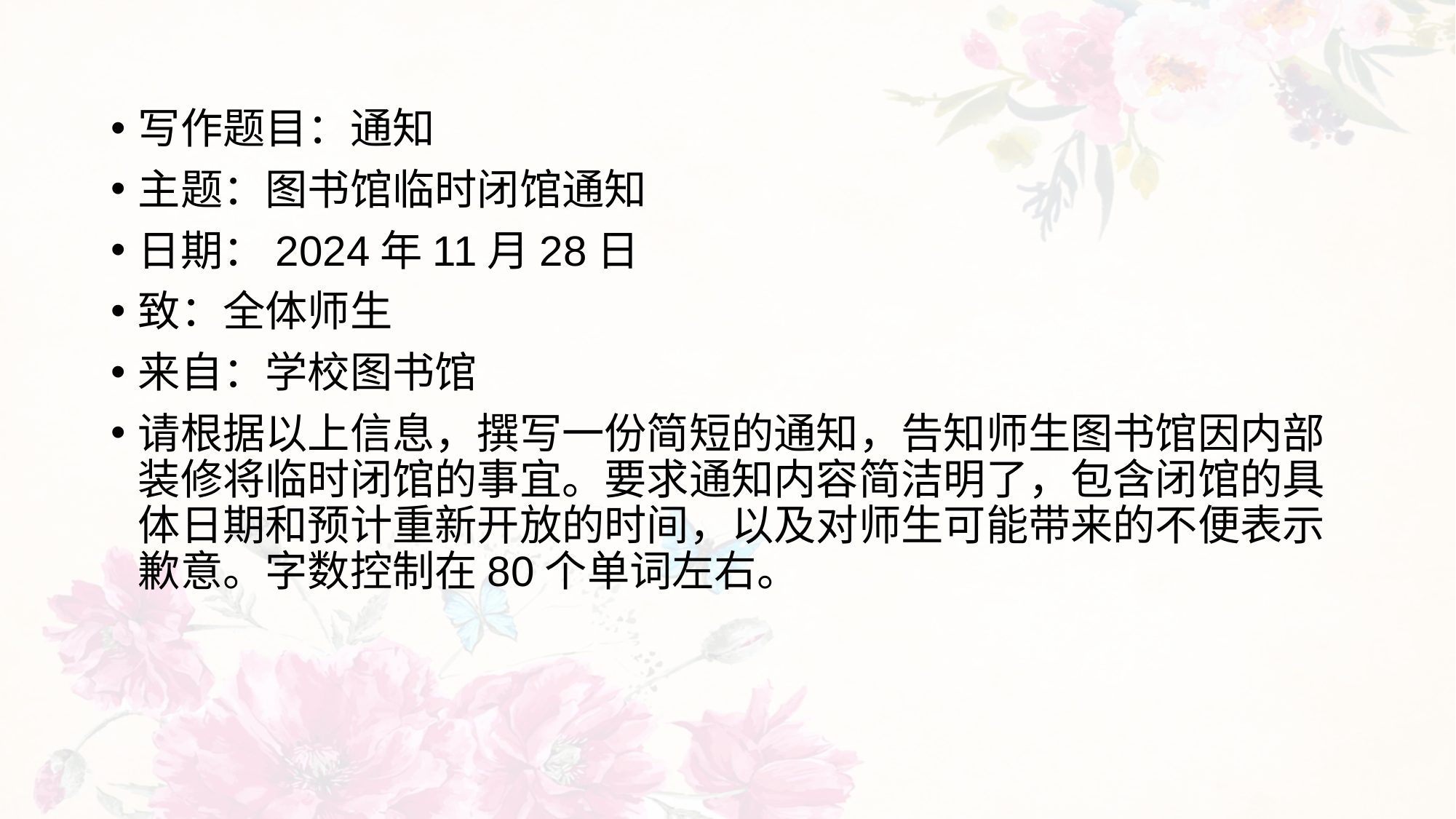

#
写作题目：通知
主题：图书馆临时闭馆通知
日期：2024年11月28日
致：全体师生
来自：学校图书馆
请根据以上信息，撰写一份简短的通知，告知师生图书馆因内部装修将临时闭馆的事宜。要求通知内容简洁明了，包含闭馆的具体日期和预计重新开放的时间，以及对师生可能带来的不便表示歉意。字数控制在80个单词左右。